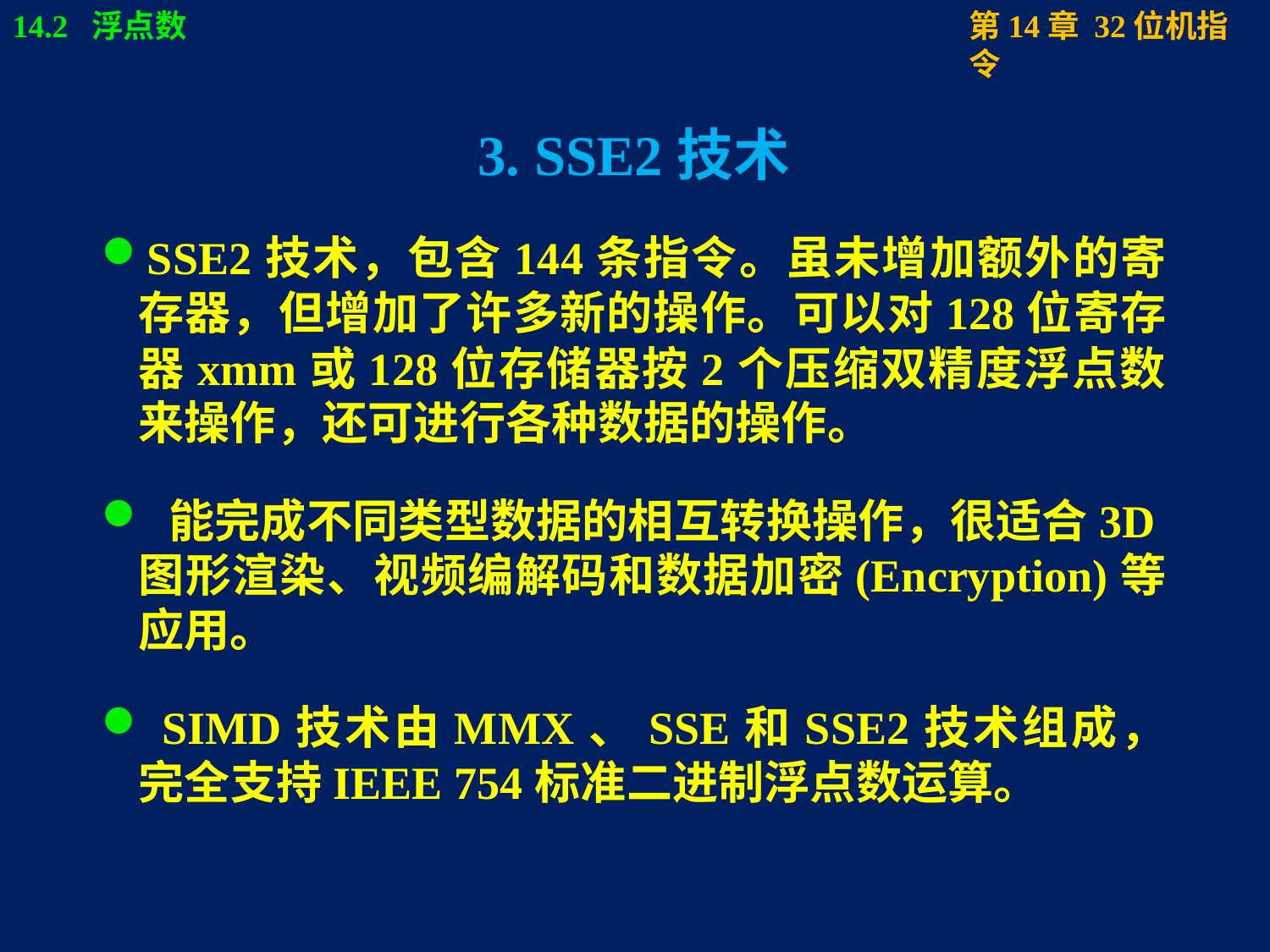

3. SSE2技术
SSE2技术，包含144条指令。虽未增加额外的寄存器，但增加了许多新的操作。可以对128位寄存器xmm或128位存储器按2个压缩双精度浮点数来操作，还可进行各种数据的操作。
 能完成不同类型数据的相互转换操作，很适合3D图形渲染、视频编解码和数据加密(Encryption)等应用。
 SIMD技术由MMX、SSE和SSE2技术组成，完全支持IEEE 754标准二进制浮点数运算。